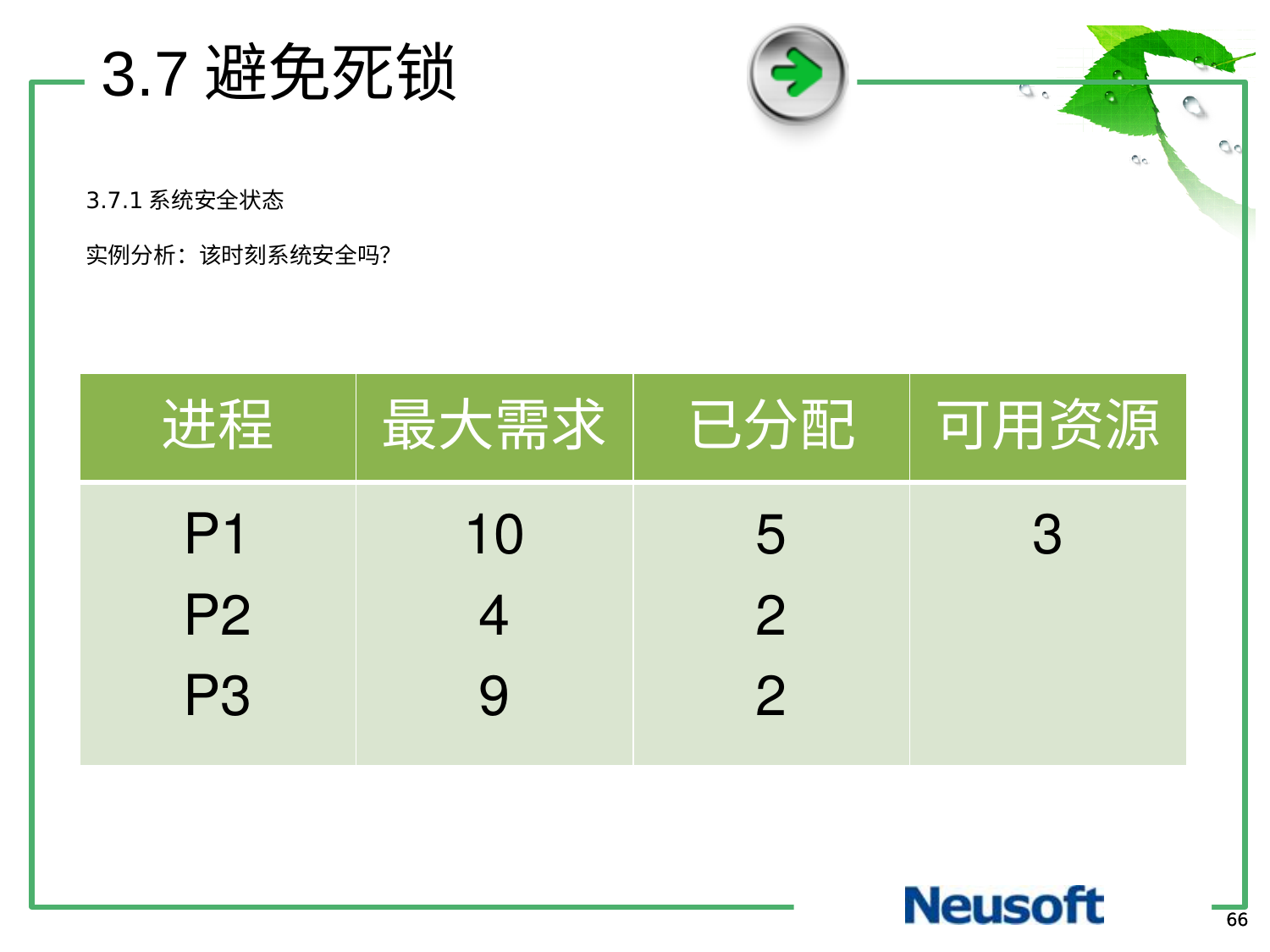

3.7避免死锁
3.7.1系统安全状态
实例分析：该时刻系统安全吗？
| 进程 | 最大需求 | 已分配 | 可用资源 |
| --- | --- | --- | --- |
| P1 P2 P3 | 10 4 9 | 5 2 2 | 3 |
66
66